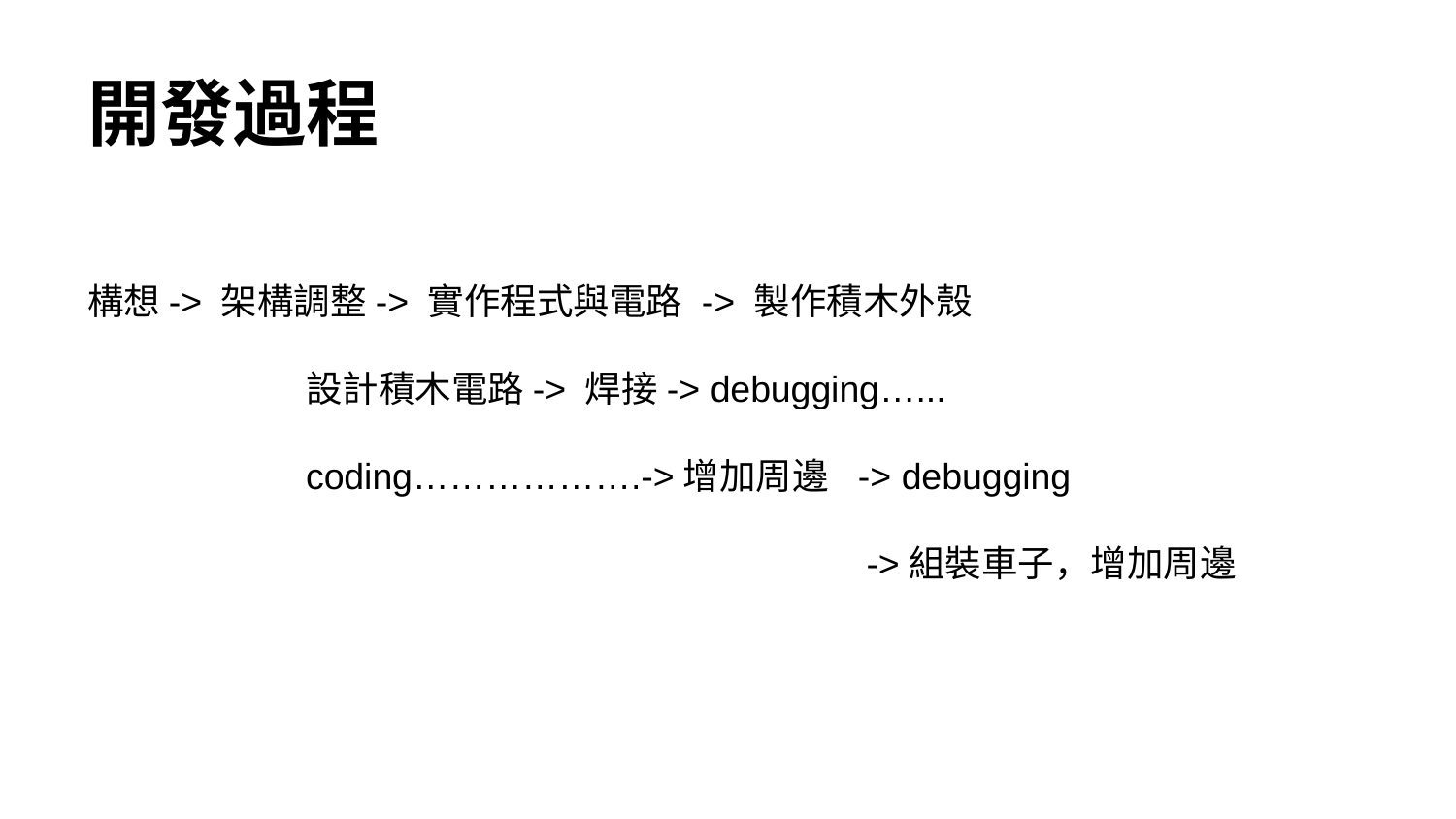

# 開發過程

構想-> 架構調整-> 實作程式與電路 -> 製作積木外殼

設計積木電路-> 焊接-> debugging…...

coding……………….->增加周邊  -> debugging

				     ->組裝車子，增加周邊